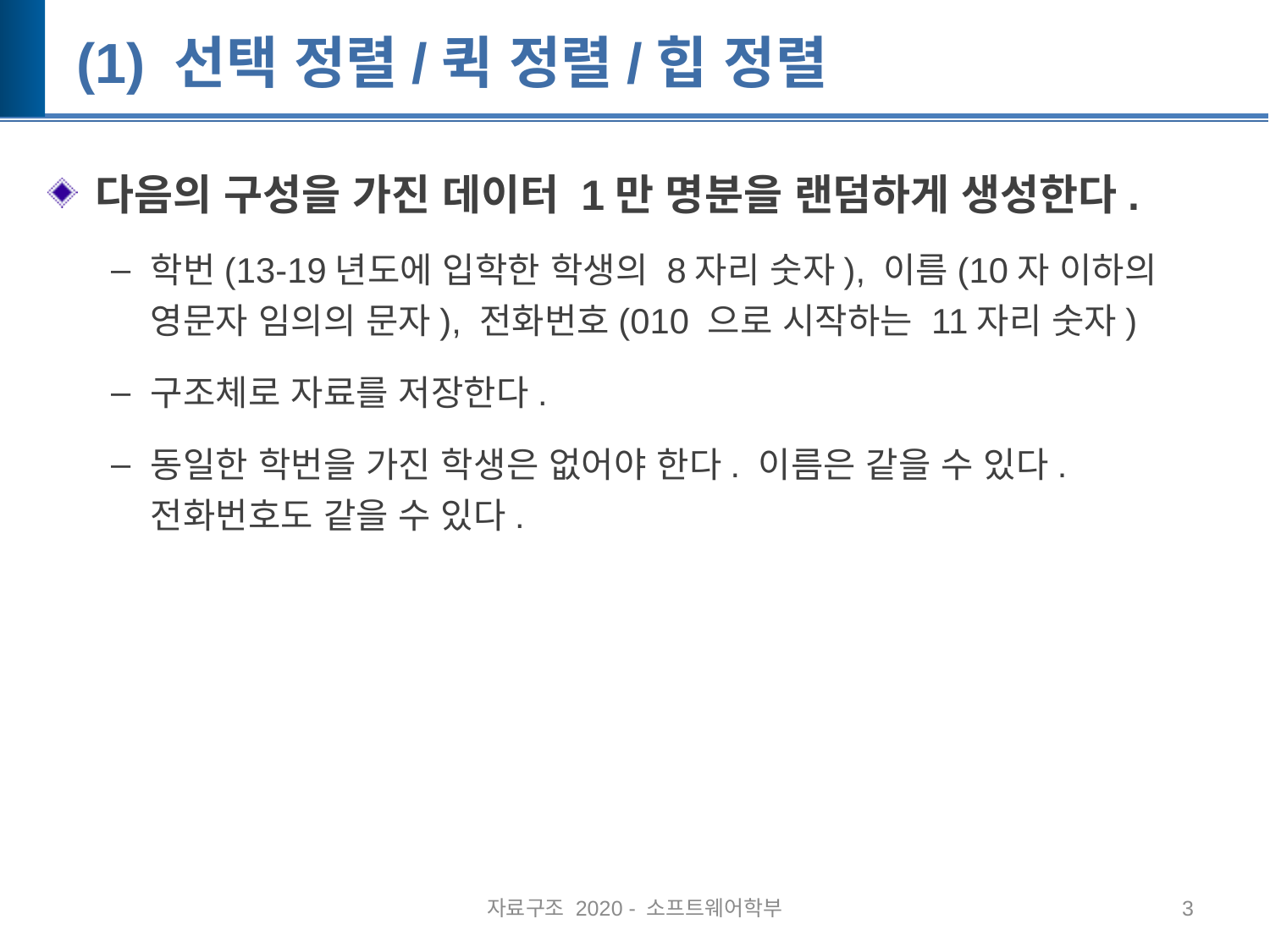

# (1) 선택 정렬/퀵 정렬/힙 정렬
다음의 구성을 가진 데이터 1만 명분을 랜덤하게 생성한다.
학번(13-19년도에 입학한 학생의 8자리 숫자), 이름(10자 이하의 영문자 임의의 문자), 전화번호(010 으로 시작하는 11자리 숫자)
구조체로 자료를 저장한다.
동일한 학번을 가진 학생은 없어야 한다. 이름은 같을 수 있다. 전화번호도 같을 수 있다.
자료구조 2020 - 소프트웨어학부
3